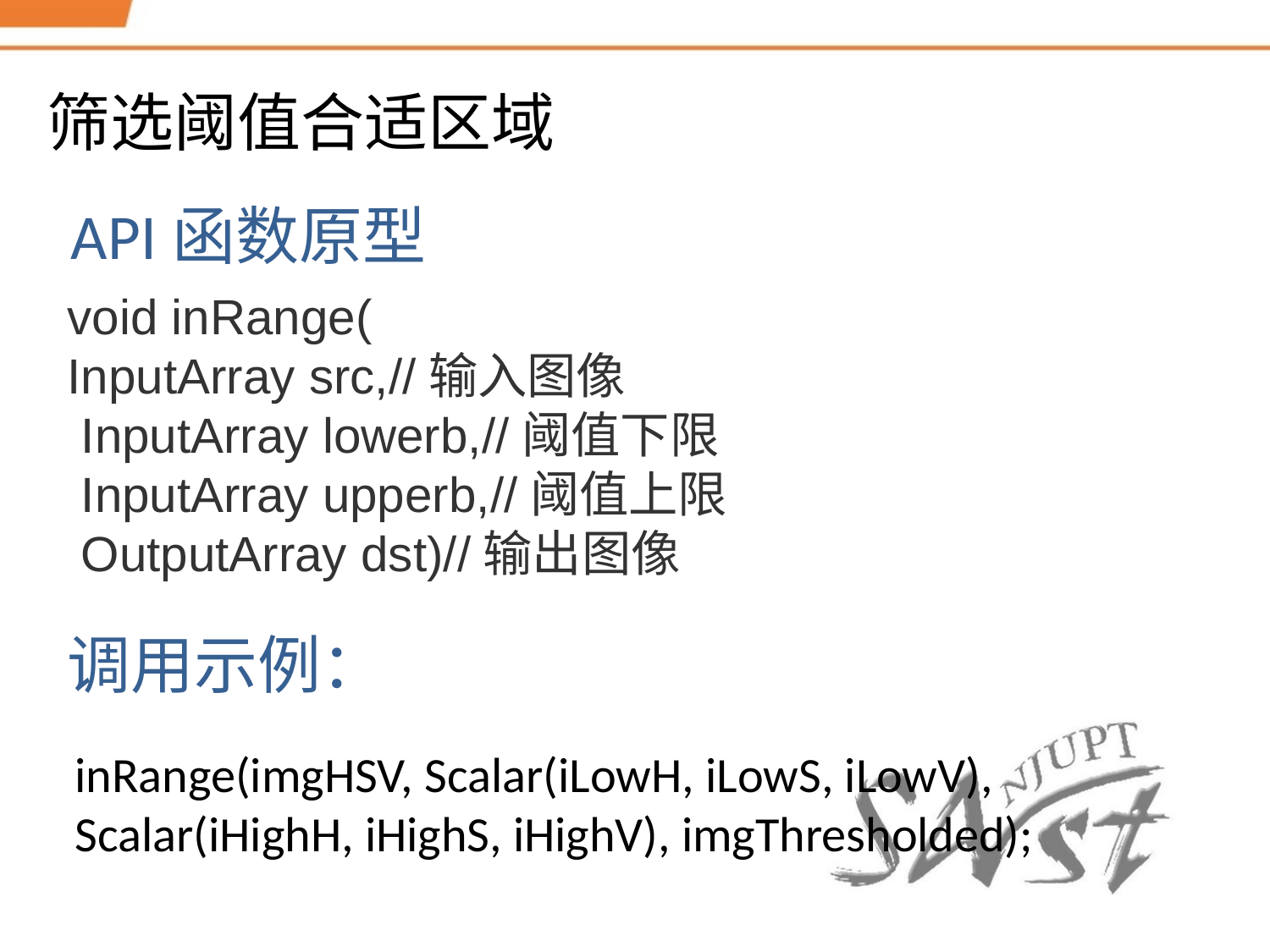

筛选阈值合适区域
API函数原型
void inRange(
InputArray src,//输入图像
 InputArray lowerb,//阈值下限
 InputArray upperb,//阈值上限
 OutputArray dst)//输出图像
调用示例：
inRange(imgHSV, Scalar(iLowH, iLowS, iLowV), Scalar(iHighH, iHighS, iHighV), imgThresholded);